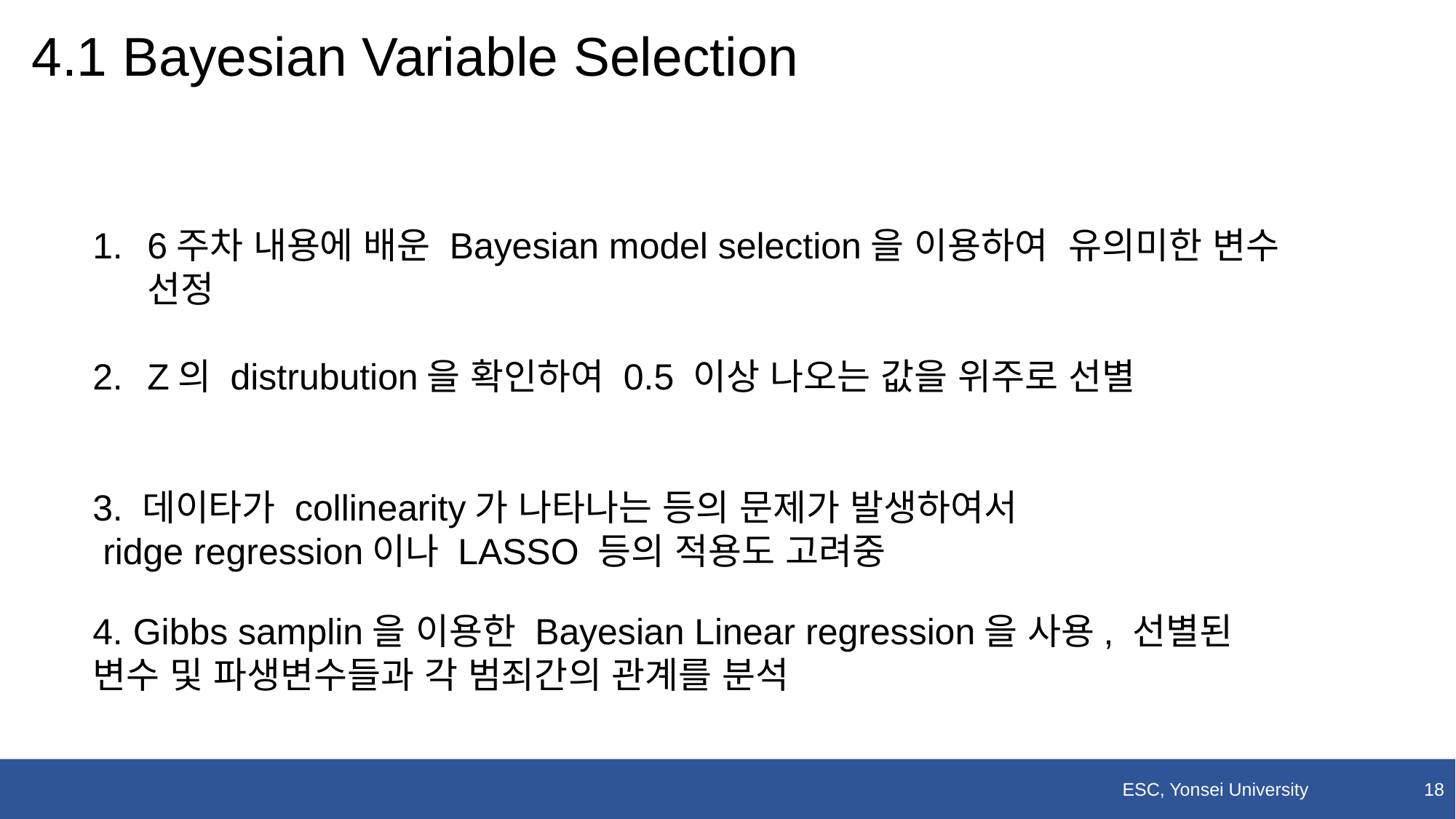

# 4.1 Bayesian Variable Selection
6주차 내용에 배운 Bayesian model selection을 이용하여  유의미한 변수 선정

Z의 distrubution을 확인하여 0.5 이상 나오는 값을 위주로 선별

3. 데이타가 collinearity가 나타나는 등의 문제가 발생하여서
 ridge regression이나 LASSO 등의 적용도 고려중

4. Gibbs samplin을 이용한 Bayesian Linear regression을 사용, 선별된 변수 및 파생변수들과 각 범죄간의 관계를 분석
ESC, Yonsei University
18